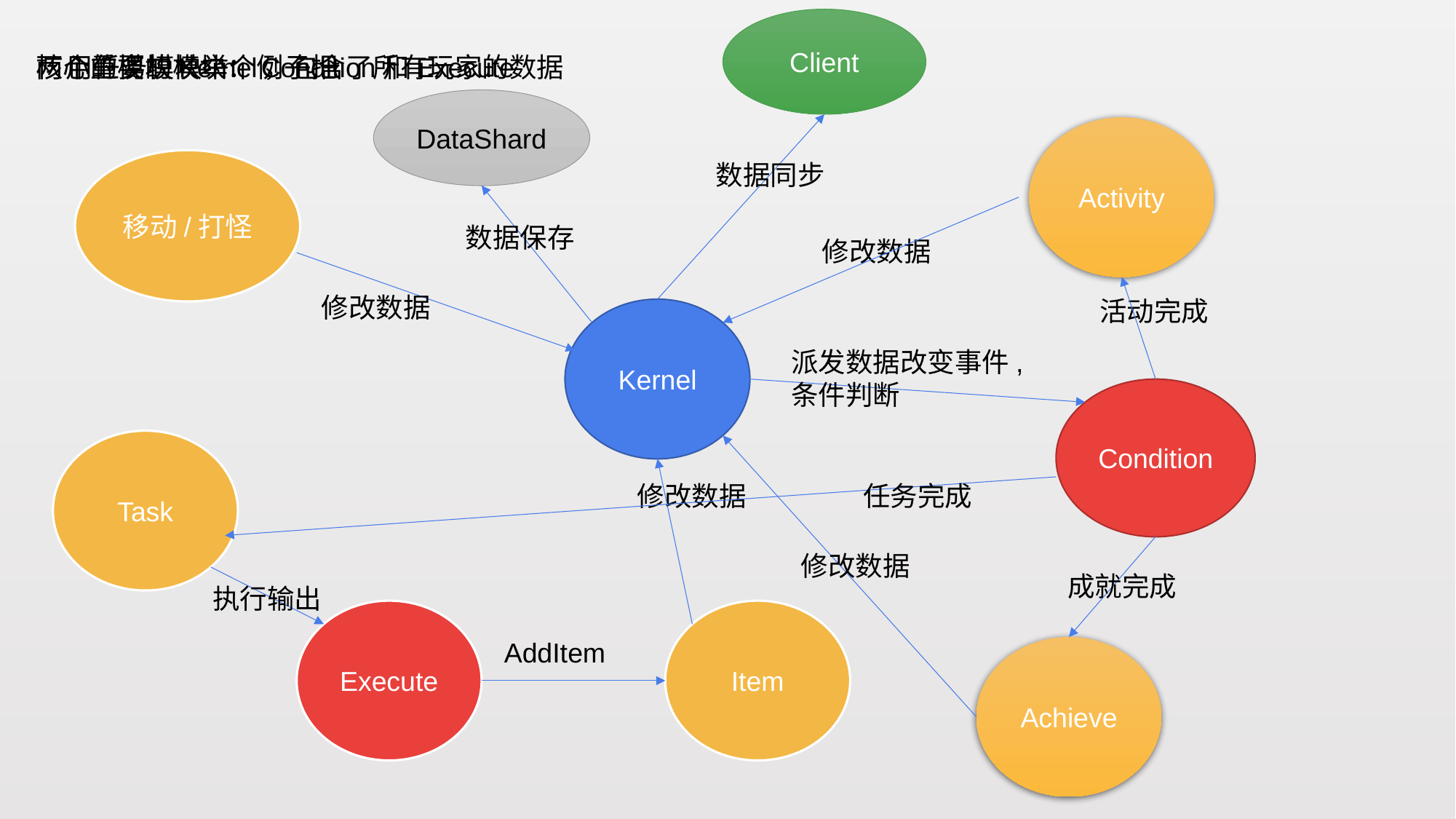

Client
核心的模块Kernel，包含了所有玩家的数据
两个重要的模块：Condition和Execute
用任务模块举个例子把
DataShard
Activity
移动/打怪
数据同步
数据保存
修改数据
修改数据
活动完成
Kernel
派发数据改变事件,条件判断
Condition
Task
任务完成
修改数据
修改数据
成就完成
执行输出
Execute
Item
AddItem
Achieve